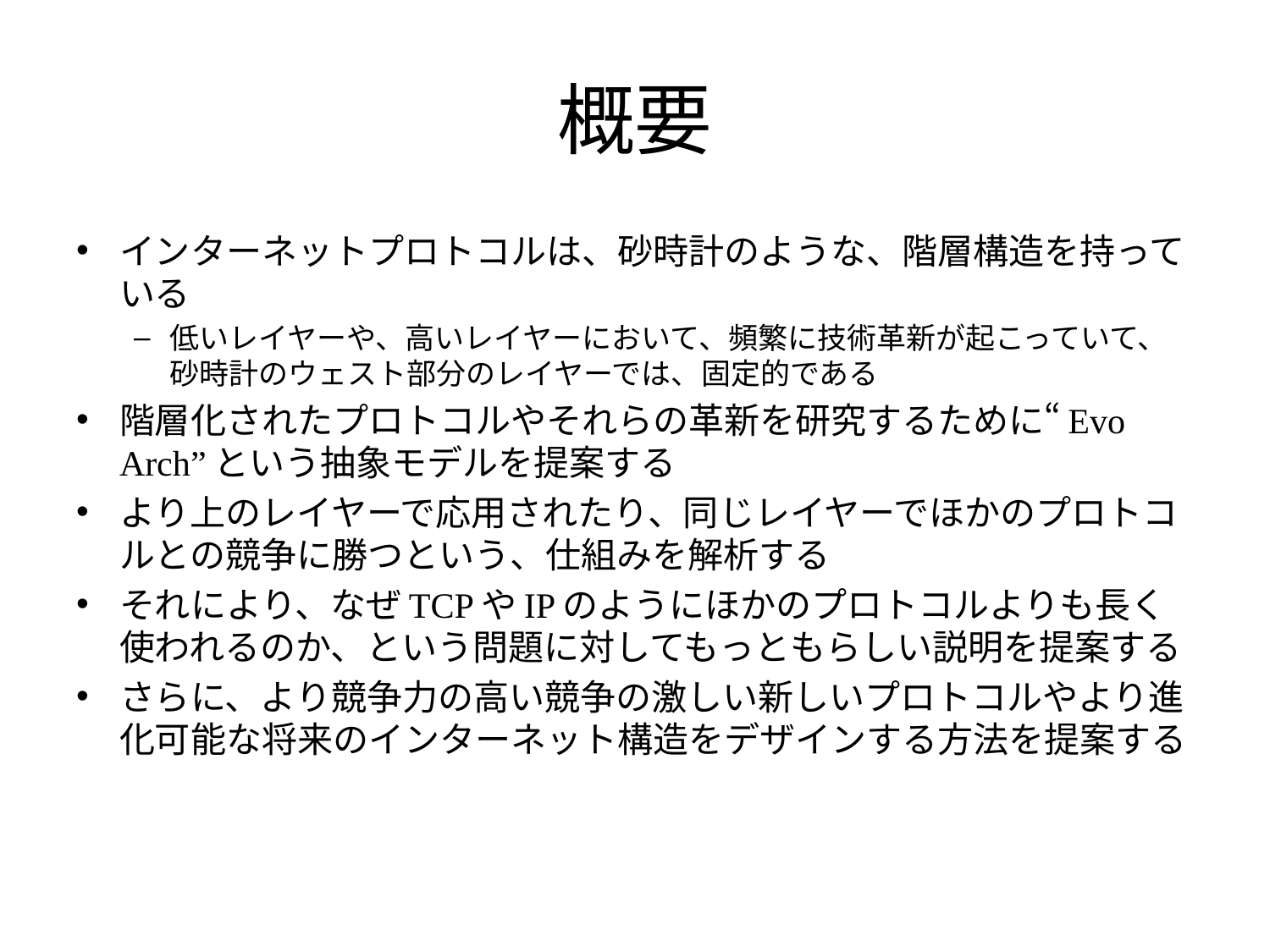

# 概要
インターネットプロトコルは、砂時計のような、階層構造を持っている
低いレイヤーや、高いレイヤーにおいて、頻繁に技術革新が起こっていて、砂時計のウェスト部分のレイヤーでは、固定的である
階層化されたプロトコルやそれらの革新を研究するために“Evo Arch”という抽象モデルを提案する
より上のレイヤーで応用されたり、同じレイヤーでほかのプロトコルとの競争に勝つという、仕組みを解析する
それにより、なぜTCPやIPのようにほかのプロトコルよりも長く使われるのか、という問題に対してもっともらしい説明を提案する
さらに、より競争力の高い競争の激しい新しいプロトコルやより進化可能な将来のインターネット構造をデザインする方法を提案する